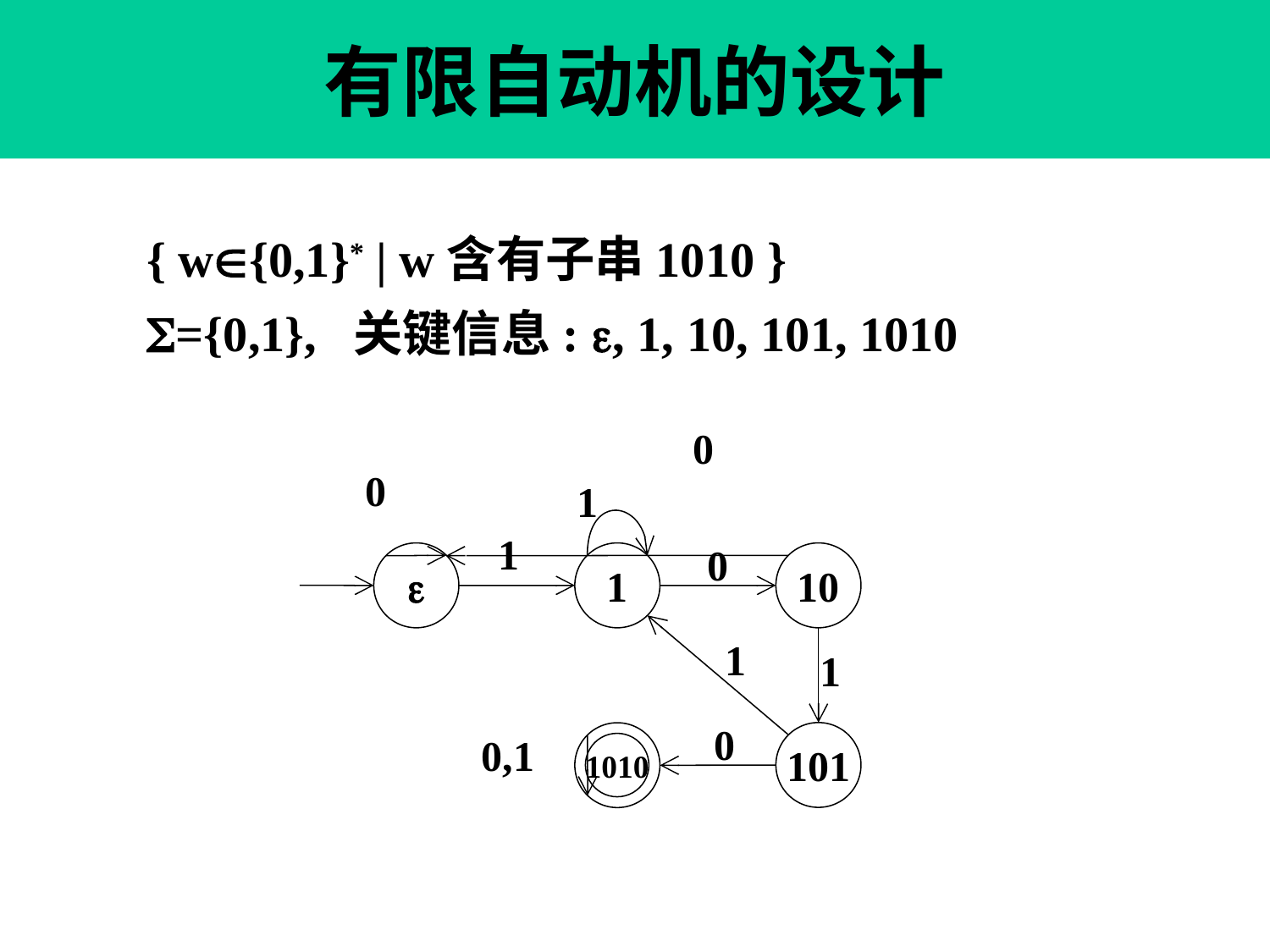

# 有限自动机的设计
{ w∈{0,1}* | w含有子串1010 }
Σ={0,1},  关键信息: ε, 1, 10, 101, 1010
0
1
0
1
1
0
ε
1
10
101
1010

1
0
0,1